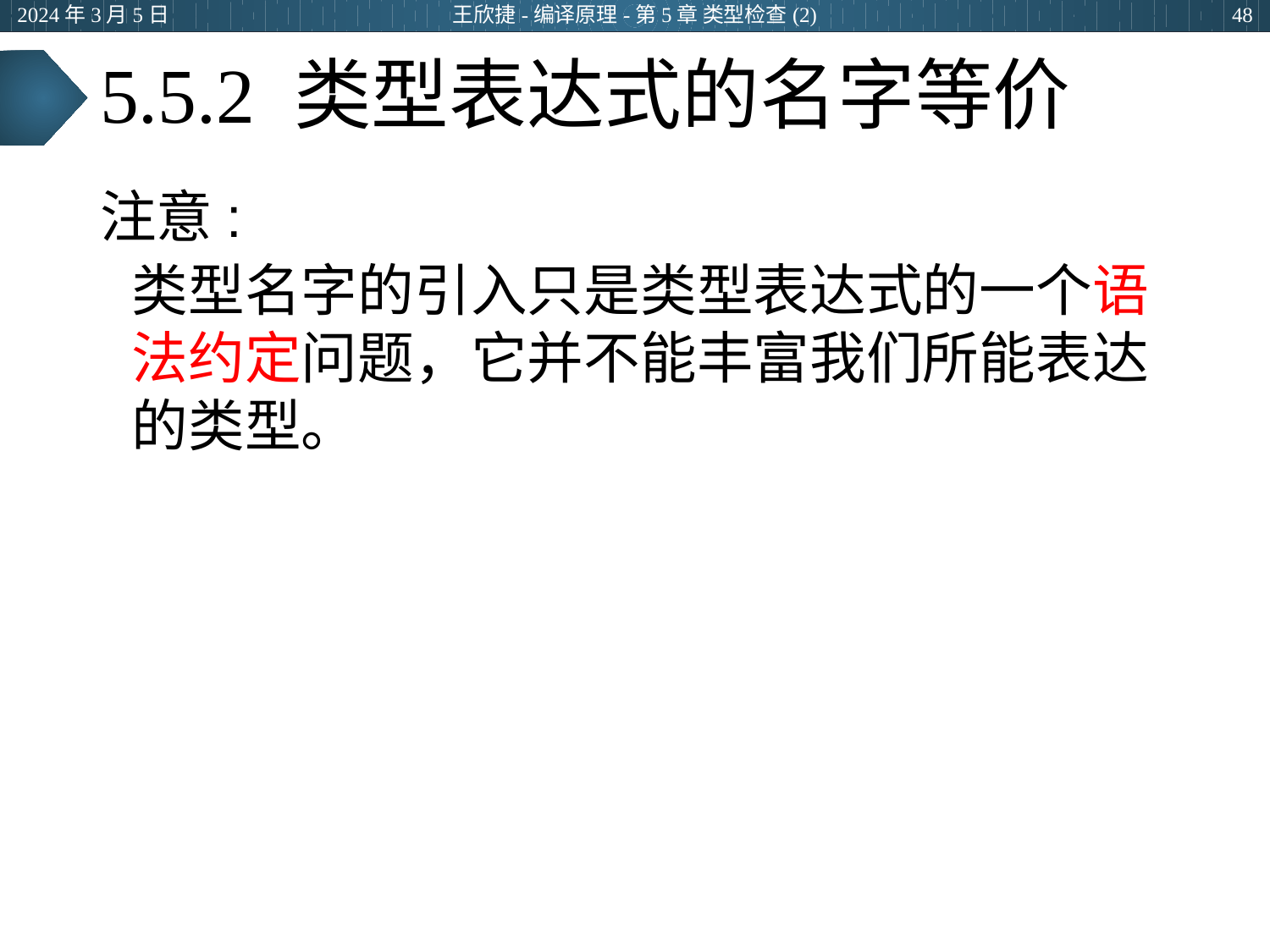

2024年3月5日
王欣捷-编译原理-第5章 类型检查(2)
48
# 5.5.2 类型表达式的名字等价
注意:
	类型名字的引入只是类型表达式的一个语法约定问题，它并不能丰富我们所能表达的类型。